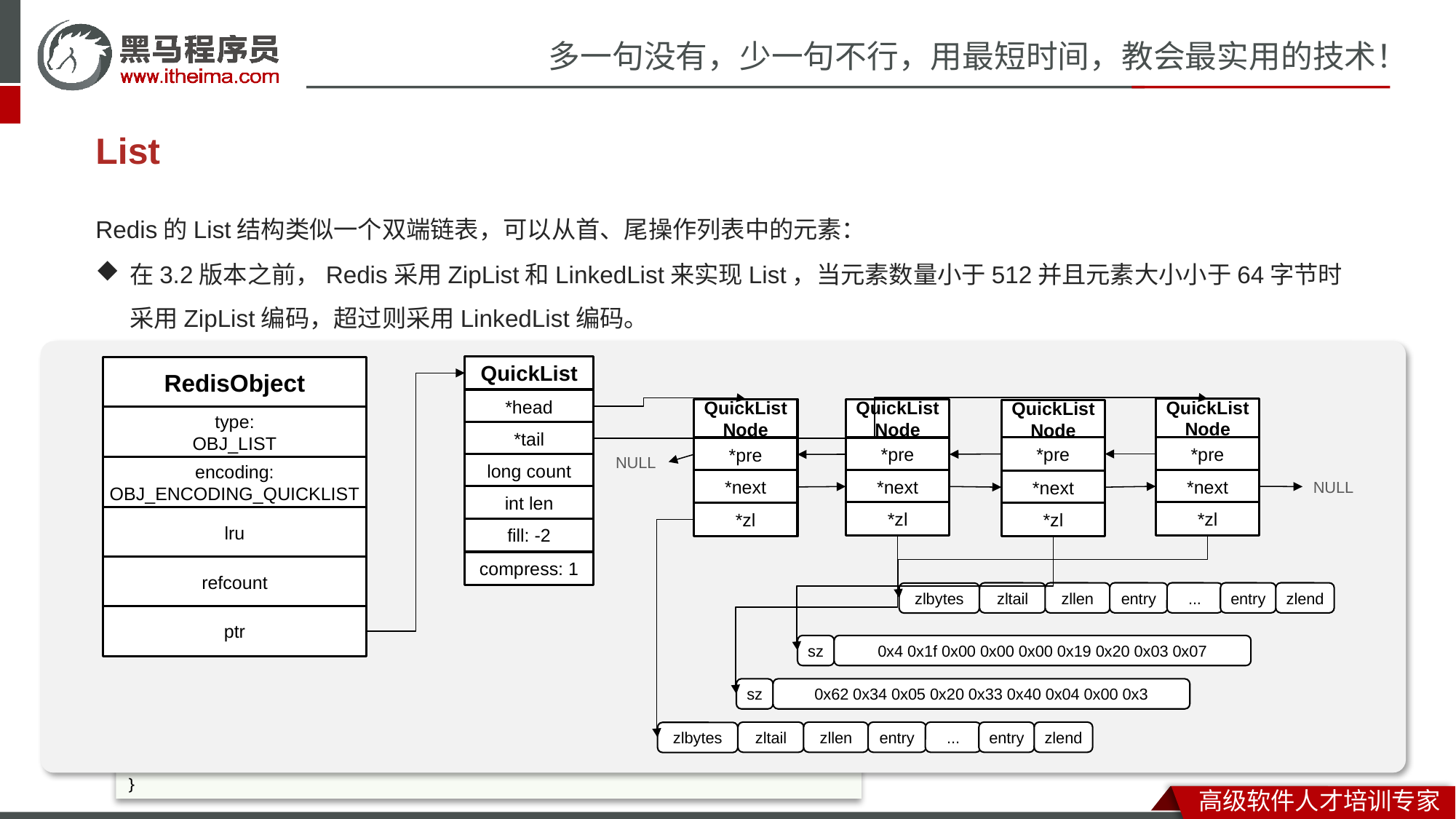

# List
Redis的List结构类似一个双端链表，可以从首、尾操作列表中的元素：
在3.2版本之前，Redis采用ZipList和LinkedList来实现List，当元素数量小于512并且元素大小小于64字节时采用ZipList编码，超过则采用LinkedList编码。
在3.2版本之后，Redis统一采用QuickList来实现List：

QuickList
RedisObject
*head
QuickList
Node
*pre
*next
*zl
QuickList
Node
*pre
*next
*zl
QuickList
Node
*pre
*next
*zl
QuickList
Node
*pre
*next
*zl
type:
OBJ_LIST
*tail
NULL
long count
encoding:
OBJ_ENCODING_QUICKLIST
NULL
int len
lru
fill: -2
compress: 1
refcount
zlend
entry
entry
...
zltail
zllen
zlbytes
ptr
sz
0x4 0x1f 0x00 0x00 0x00 0x19 0x20 0x03 0x07
sz
0x62 0x34 0x05 0x20 0x33 0x40 0x04 0x00 0x3
zlend
entry
entry
...
zltail
zllen
zlbytes
void pushGenericCommand(client *c, int where, int xx) {
    int j;
    // 尝试找到KEY对应的list
    robj *lobj = lookupKeyWrite(c->db, c->argv[1]);
    // 检查类型是否正确
    if (checkType(c,lobj,OBJ_LIST)) return;
    // 检查是否为空
    if (!lobj) {
        if (xx) {
            addReply(c, shared.czero);
            return;
        }
        // 为空，则创建新的QuickList
        lobj = createQuicklistObject();
        quicklistSetOptions(lobj->ptr, server.list_max_ziplist_size,
                            server.list_compress_depth);
        dbAdd(c->db,c->argv[1],lobj);
    }
    // 略 ...
}
robj *createQuicklistObject(void) {
    // 申请内存并初始化QuickList
    quicklist *l = quicklistCreate();
    // 创建RedisObject，type为OBJ_LIST
    // ptr指向 QuickList
    robj *o = createObject(OBJ_LIST,l);
    // 设置编码为 QuickList
    o->encoding = OBJ_ENCODING_QUICKLIST;
    return o;
}